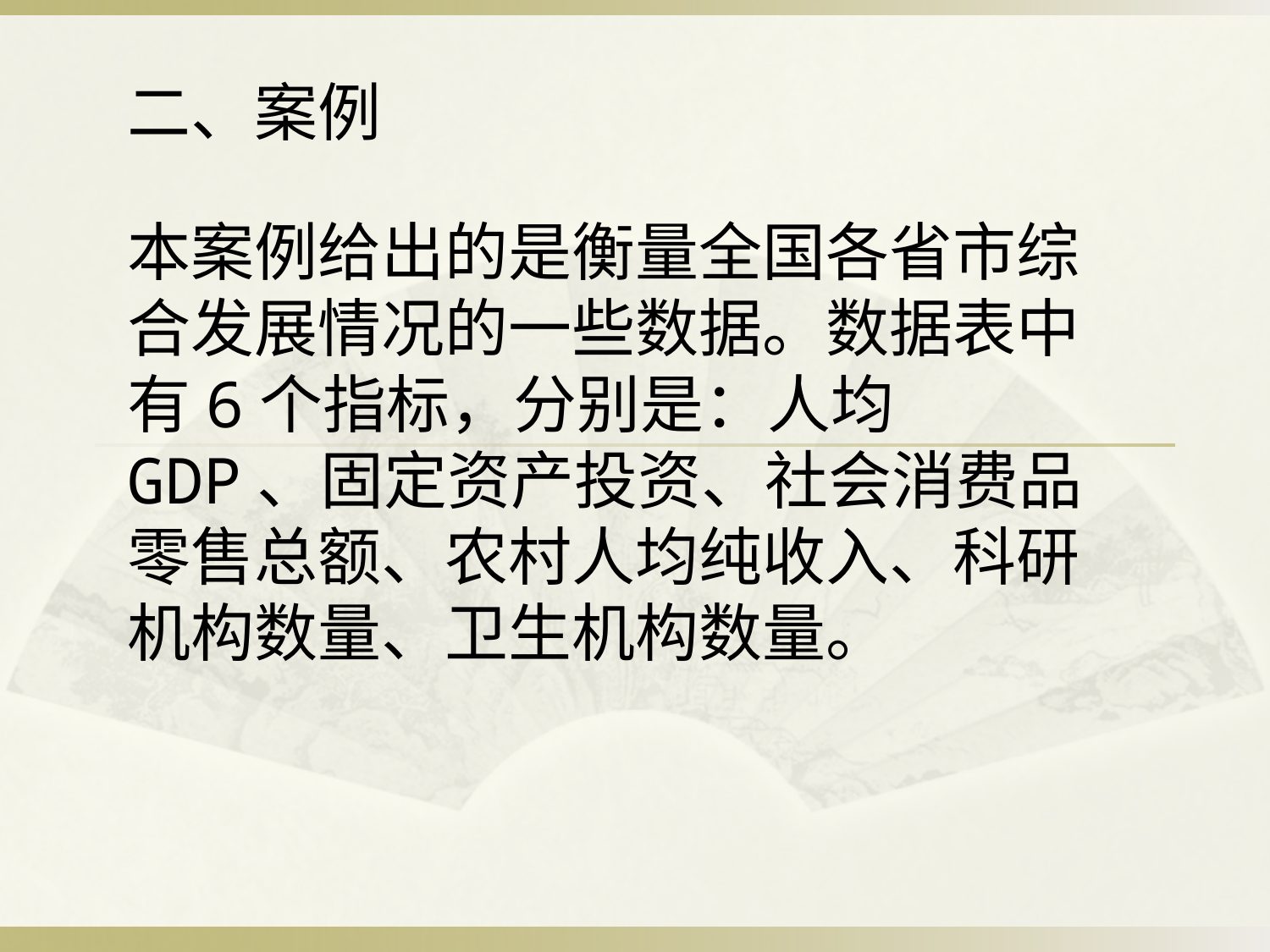

二、案例
本案例给出的是衡量全国各省市综合发展情况的一些数据。数据表中有6个指标，分别是：人均GDP、固定资产投资、社会消费品零售总额、农村人均纯收入、科研机构数量、卫生机构数量。